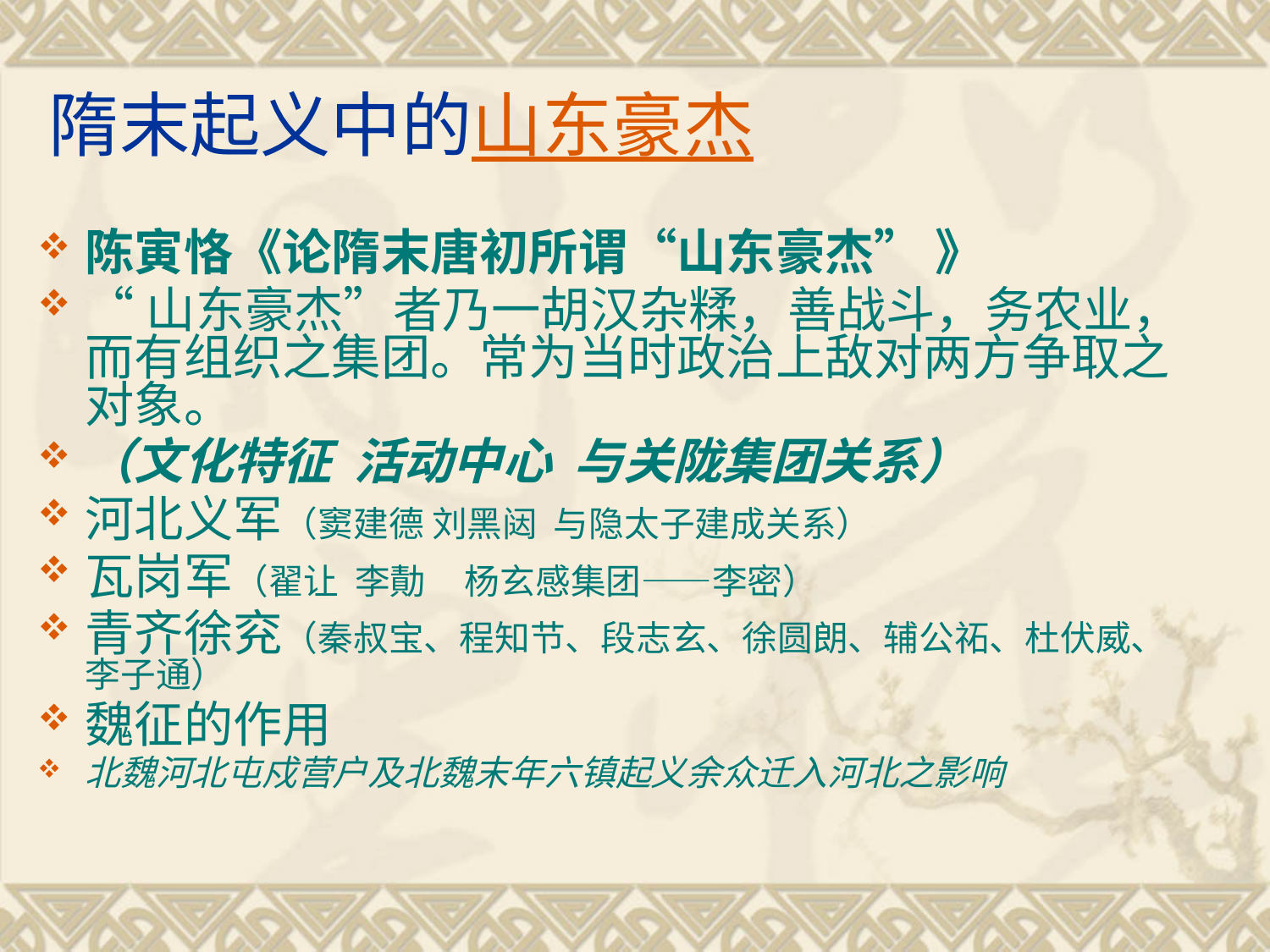

# 隋末起义中的山东豪杰
陈寅恪《论隋末唐初所谓“山东豪杰” 》
“山东豪杰”者乃一胡汉杂糅，善战斗，务农业，而有组织之集团。常为当时政治上敌对两方争取之对象。
（文化特征  活动中心  与关陇集团关系）
河北义军（窦建德 刘黑闼  与隐太子建成关系）
瓦岗军（翟让  李勣     杨玄感集团——李密）
青齐徐兖（秦叔宝、程知节、段志玄、徐圆朗、辅公祏、杜伏威、李子通）
魏征的作用
北魏河北屯戍营户及北魏末年六镇起义余众迁入河北之影响